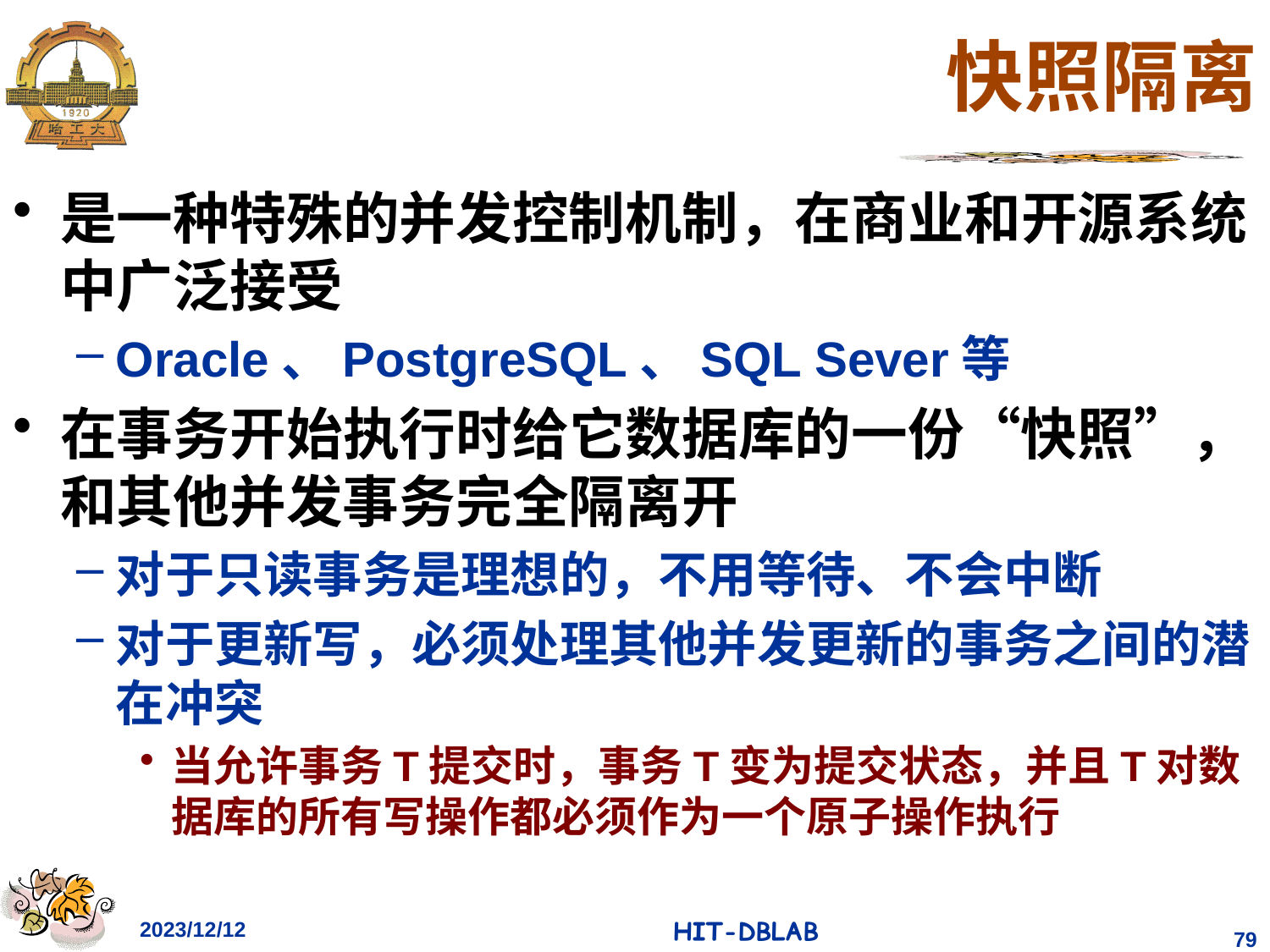

# 快照隔离
是一种特殊的并发控制机制，在商业和开源系统中广泛接受
Oracle、PostgreSQL、SQL Sever等
在事务开始执行时给它数据库的一份“快照”，和其他并发事务完全隔离开
对于只读事务是理想的，不用等待、不会中断
对于更新写，必须处理其他并发更新的事务之间的潜在冲突
当允许事务T提交时，事务T变为提交状态，并且T对数据库的所有写操作都必须作为一个原子操作执行

2023/12/12
HIT-DBLAB
79